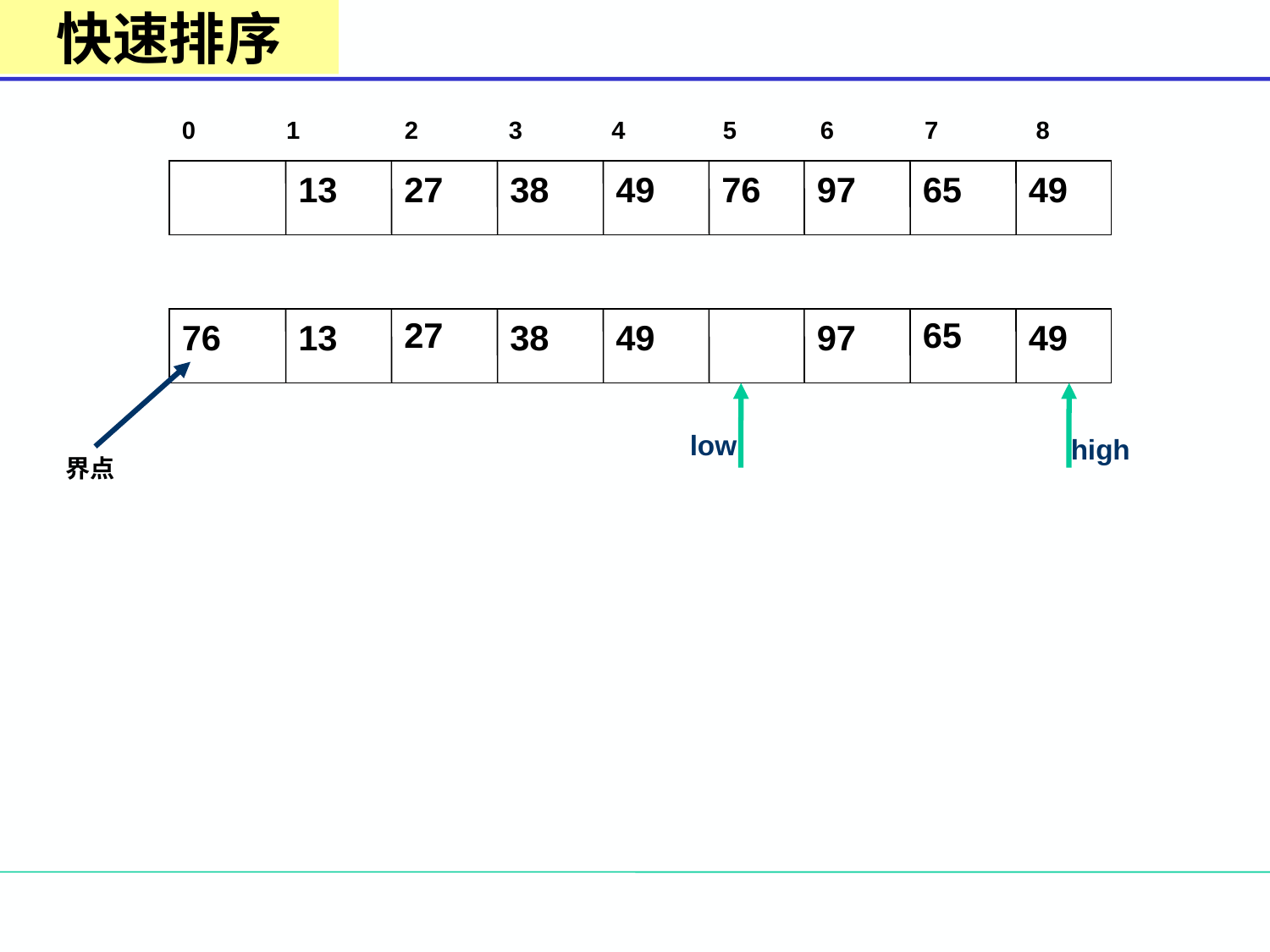

快速排序
0             1               2             3	       4              5            6             7              8

13
27
38
49
76
97
65
49
27
65

76
13
38
49
97
49

low

high
界点